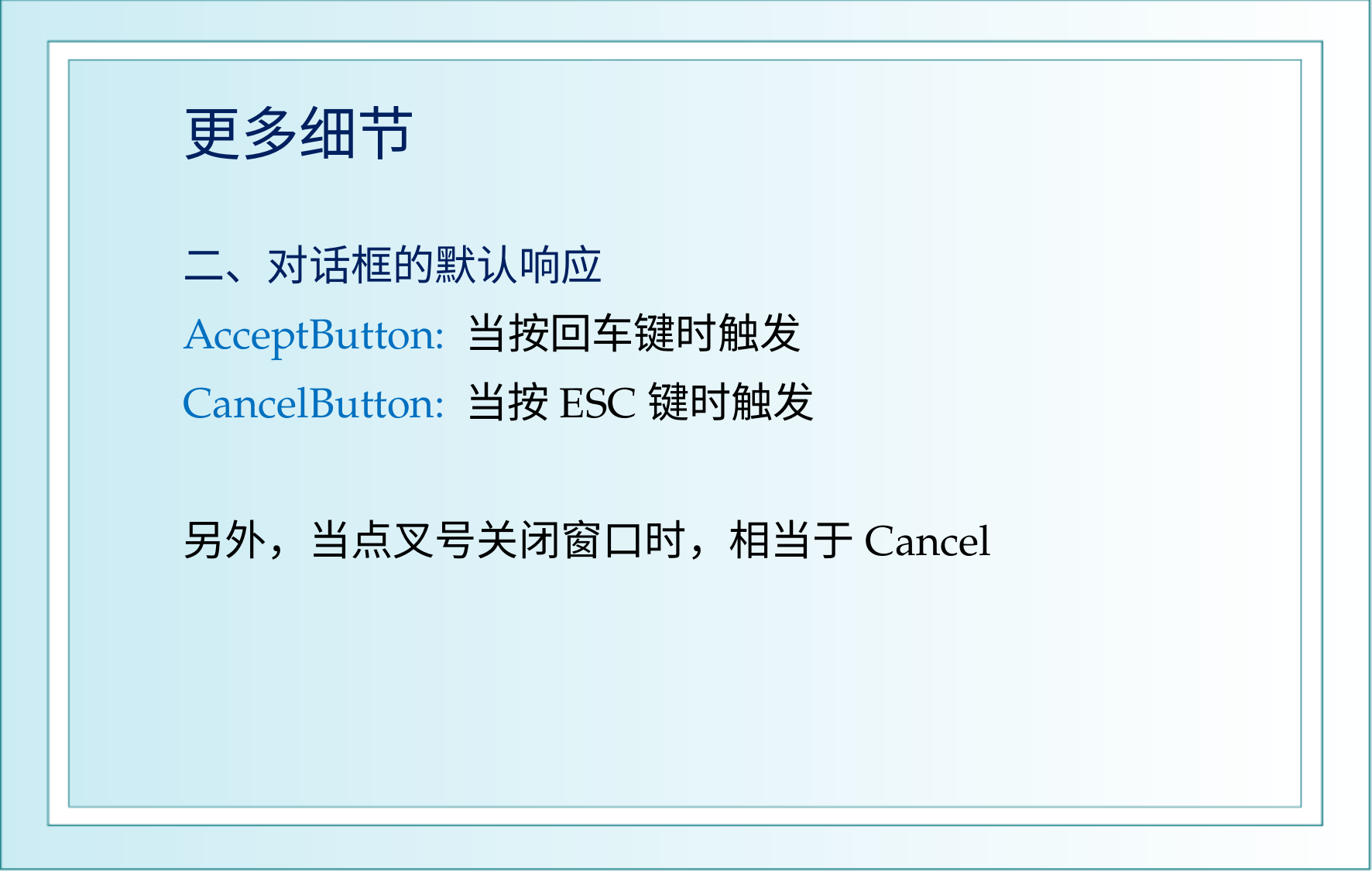

# 更多细节
二、对话框的默认响应
AcceptButton: 当按回车键时触发
CancelButton: 当按ESC键时触发

另外，当点叉号关闭窗口时，相当于Cancel